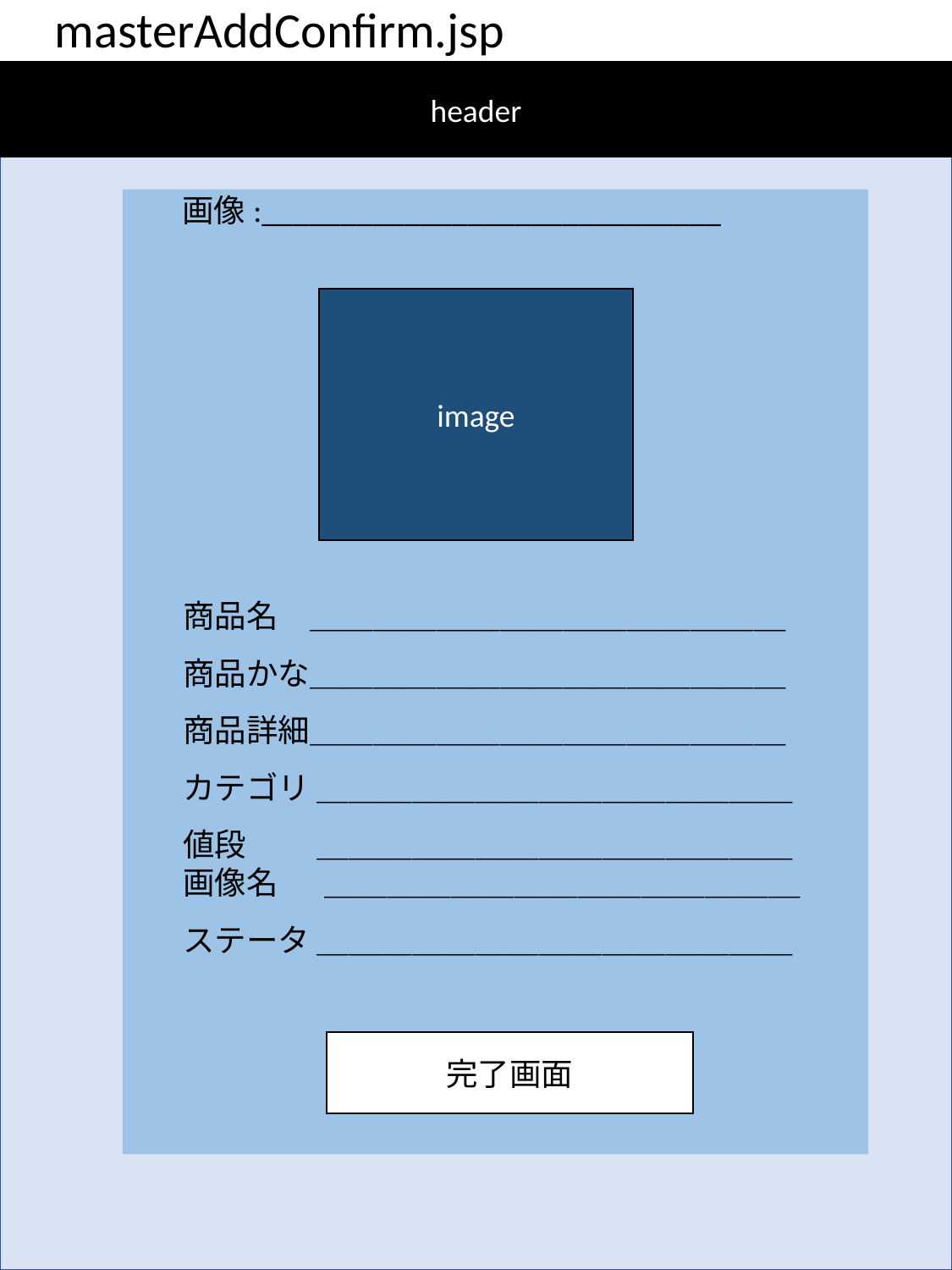

masterAddConfirm.jsp
header

画像:_____________________________

image
商品名　＿＿＿＿＿＿＿＿＿＿＿＿＿＿＿
商品かな＿＿＿＿＿＿＿＿＿＿＿＿＿＿＿
商品詳細＿＿＿＿＿＿＿＿＿＿＿＿＿＿＿
カテゴリ ＿＿＿＿＿＿＿＿＿＿＿＿＿＿＿
値段	 ＿＿＿＿＿＿＿＿＿＿＿＿＿＿＿
画像名　  ＿＿＿＿＿＿＿＿＿＿＿＿＿＿＿
ステータ ＿＿＿＿＿＿＿＿＿＿＿＿＿＿＿
完了画面